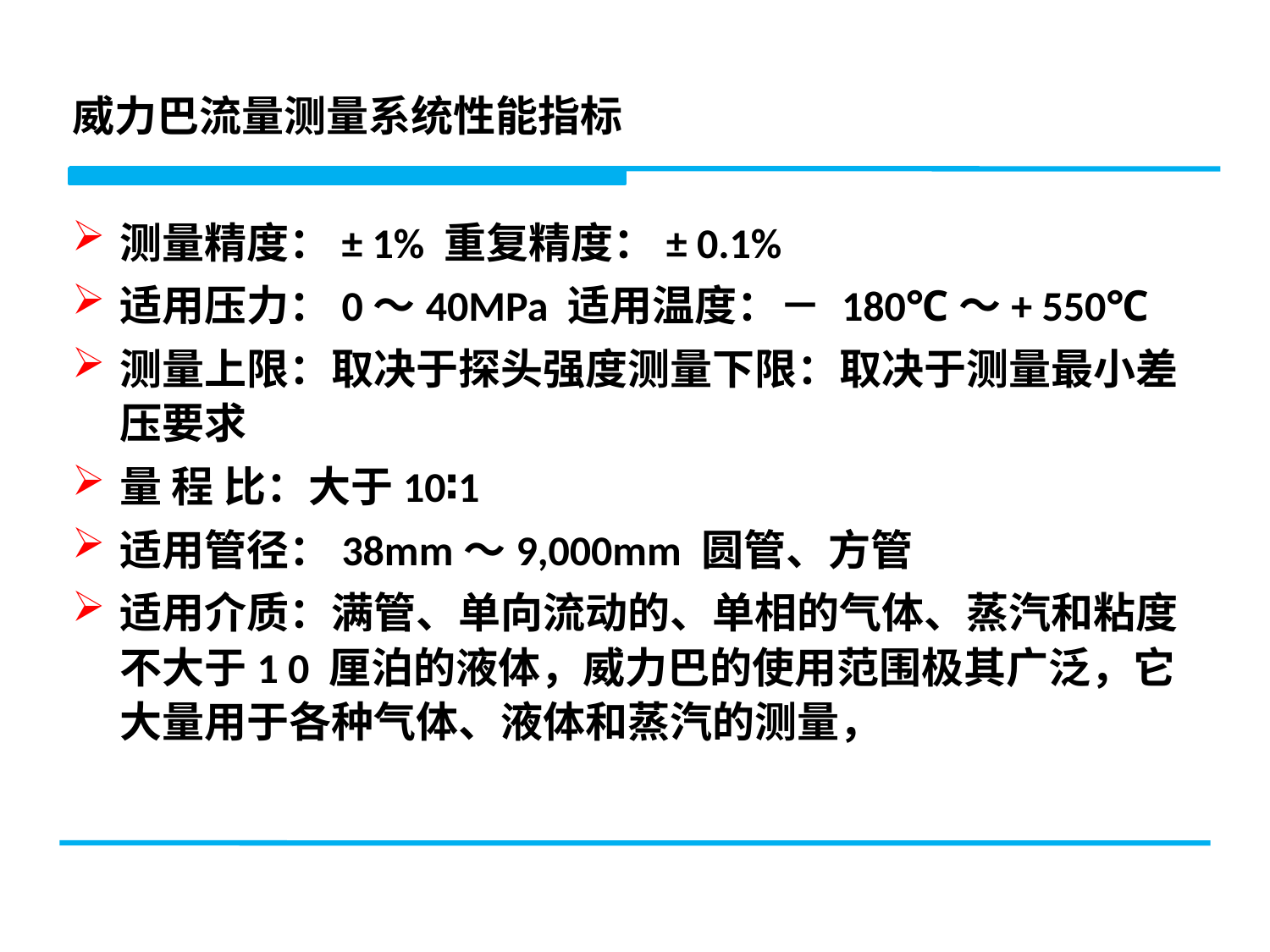

威力巴流量测量系统性能指标

测量精度：± 1% 重复精度：± 0.1%
适用压力：0～40MPa 适用温度：－ 180℃～+ 550℃
测量上限：取决于探头强度测量下限：取决于测量最小差压要求
量 程 比：大于10∶1
适用管径：38mm～9,000mm 圆管、方管
适用介质：满管、单向流动的、单相的气体、蒸汽和粘度不大于1 0 厘泊的液体，威力巴的使用范围极其广泛，它大量用于各种气体、液体和蒸汽的测量，